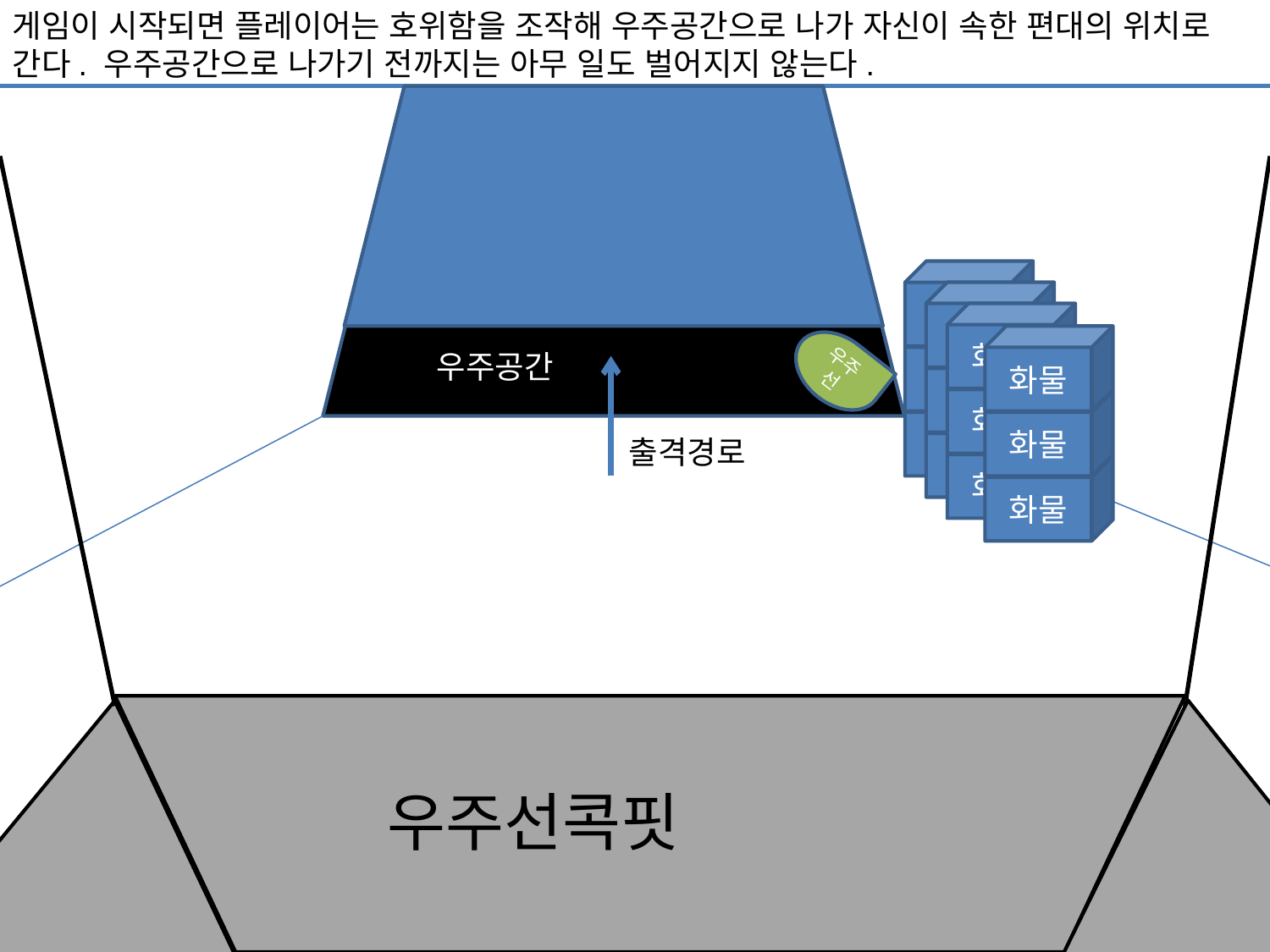

게임이 시작되면 플레이어는 호위함을 조작해 우주공간으로 나가 자신이 속한 편대의 위치로 간다. 우주공간으로 나가기 전까지는 아무 일도 벌어지지 않는다.

화물
화물
화물
화물
화물
우주선
우주공간
화물
화물
화물
화물
화물
출격경로
화물
화물

우주선콕핏